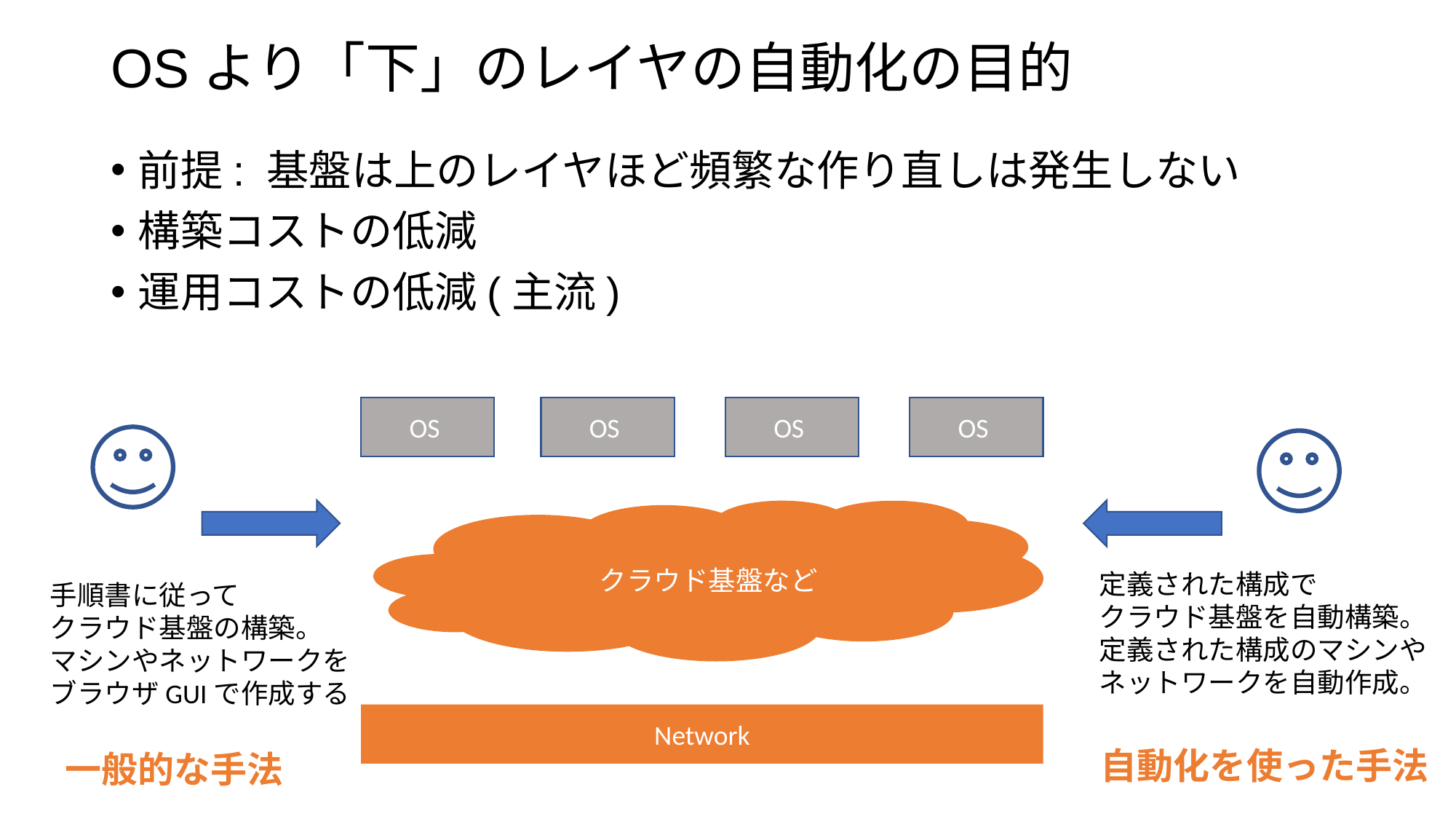

# OSより「下」のレイヤの自動化の目的
前提: 基盤は上のレイヤほど頻繁な作り直しは発生しない
構築コストの低減
運用コストの低減(主流)
OS
OS
OS
OS

クラウド基盤など
定義された構成で
クラウド基盤を自動構築。
定義された構成のマシンや
ネットワークを自動作成。
手順書に従って
クラウド基盤の構築。
マシンやネットワークを
ブラウザGUIで作成する
Network
自動化を使った手法
一般的な手法